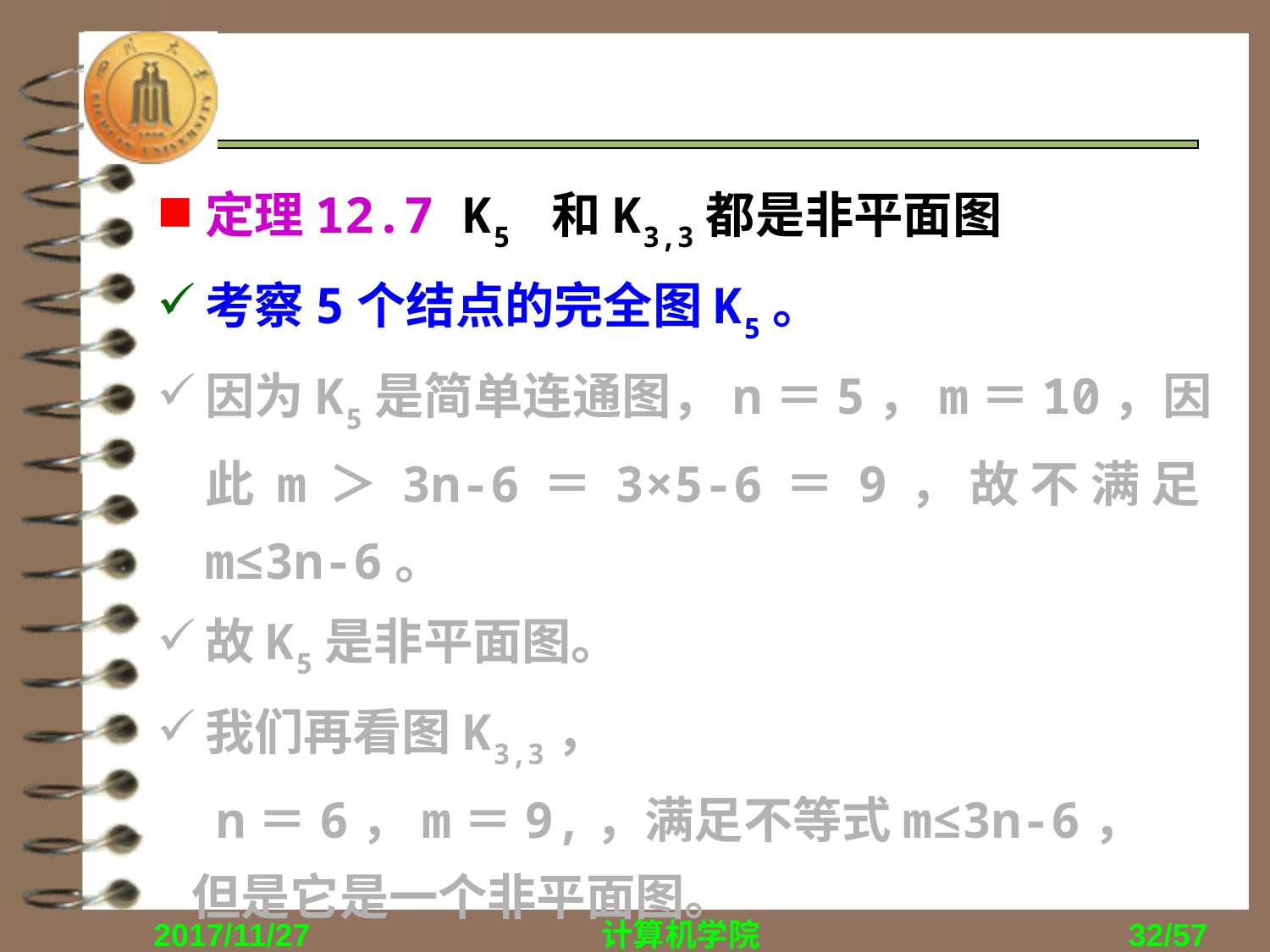

定理12.7 K5 和K3,3都是非平面图
考察5个结点的完全图K5。
因为K5是简单连通图，n＝5，m＝10，因此m＞3n-6＝3×5-6＝9，故不满足m≤3n-6。
故K5是非平面图。
我们再看图K3,3，
  n＝6，m＝9,，满足不等式m≤3n-6，
  但是它是一个非平面图。
2017/11/27
计算机学院
32/57